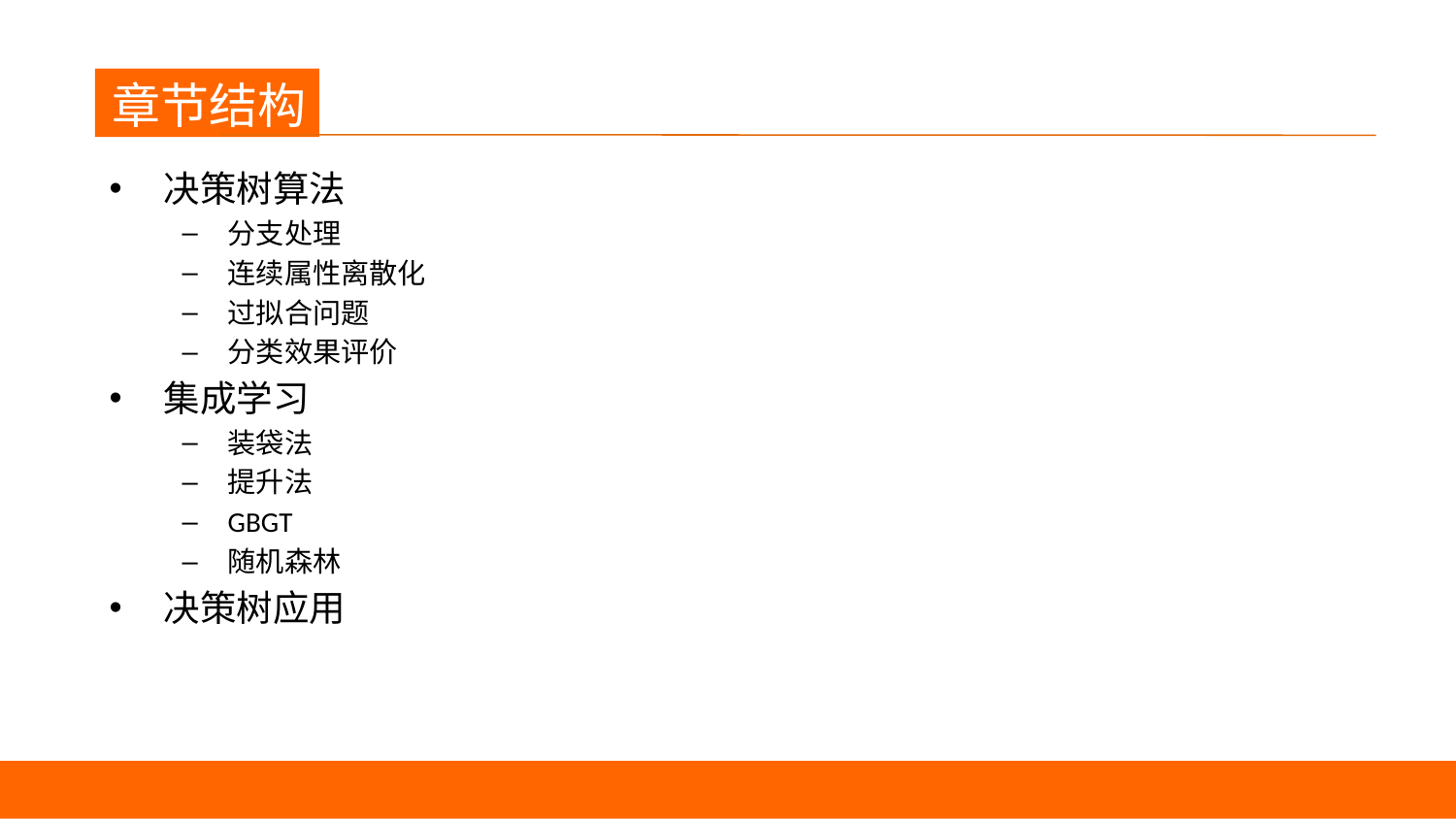

章节结构
决策树算法
分支处理
连续属性离散化
过拟合问题
分类效果评价
集成学习
装袋法
提升法
GBGT
随机森林
决策树应用